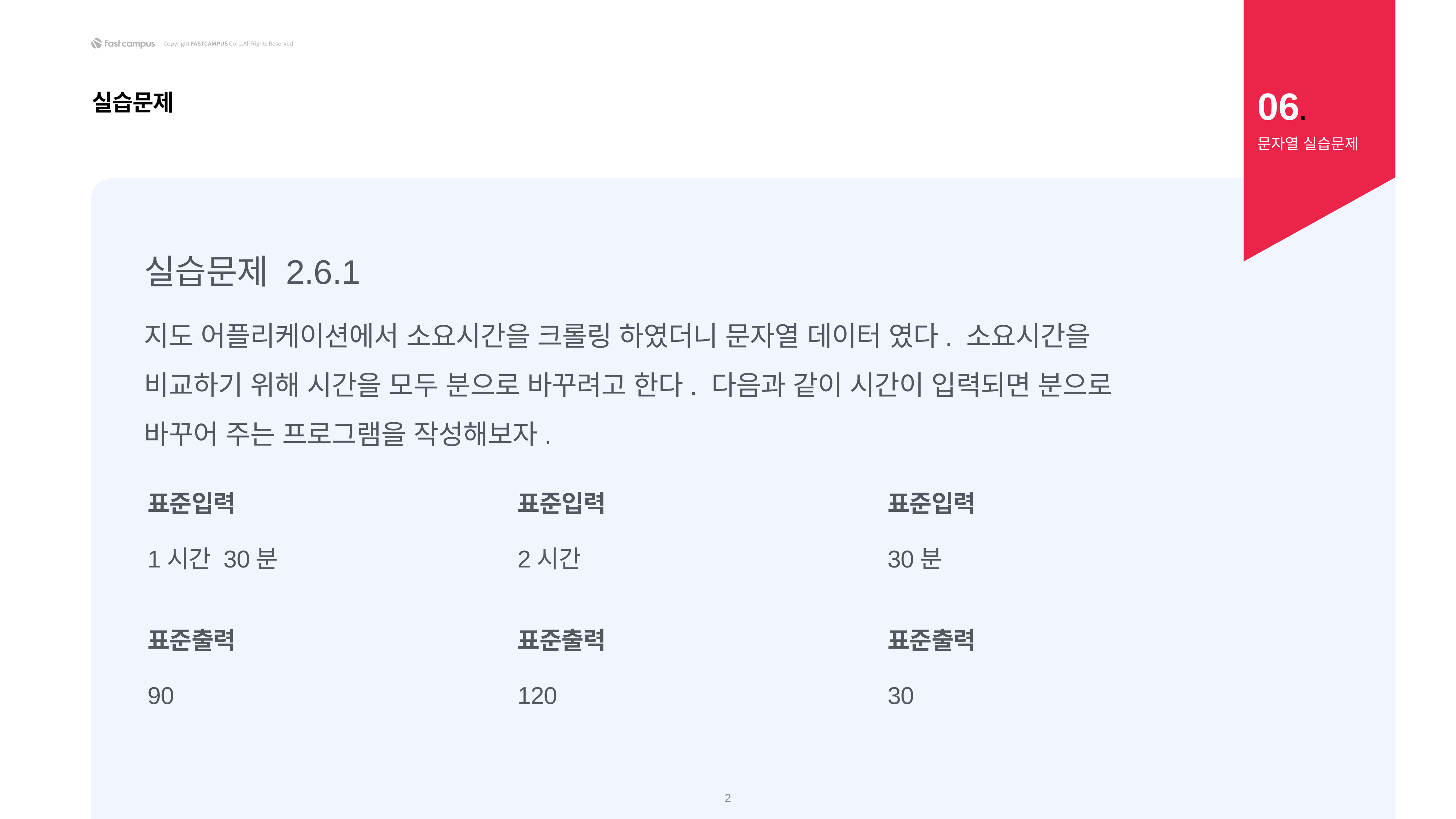

06.
실습문제
문자열 실습문제
실습문제 2.6.1
지도 어플리케이션에서 소요시간을 크롤링 하였더니 문자열 데이터 였다. 소요시간을 비교하기 위해 시간을 모두 분으로 바꾸려고 한다. 다음과 같이 시간이 입력되면 분으로 바꾸어 주는 프로그램을 작성해보자.
표준입력
1시간 30분
표준입력
2시간
표준입력
30분
표준출력
90
표준출력
120
표준출력
30
2